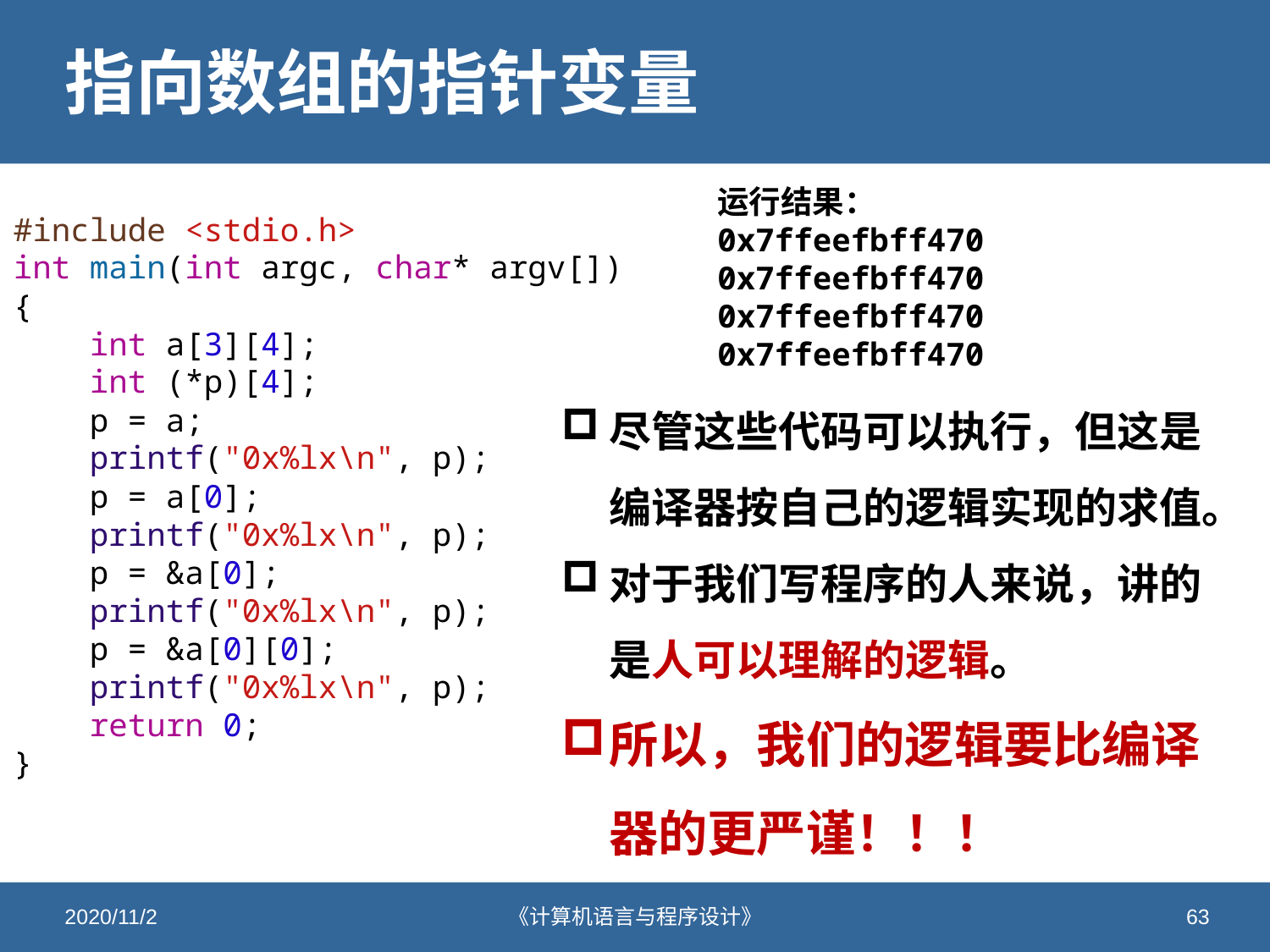

# 指向数组的指针变量
运行结果：
0x7ffeefbff470
0x7ffeefbff470
0x7ffeefbff470
0x7ffeefbff470
#include <stdio.h>
int main(int argc, char* argv[])
{
    int a[3][4];
    int (*p)[4];
    p = a;
    printf("0x%lx\n", p);
    p = a[0];
    printf("0x%lx\n", p);
    p = &a[0];
    printf("0x%lx\n", p);
    p = &a[0][0];
    printf("0x%lx\n", p);
    return 0;
}
尽管这些代码可以执行，但这是编译器按自己的逻辑实现的求值。
对于我们写程序的人来说，讲的是人可以理解的逻辑。
所以，我们的逻辑要比编译器的更严谨！！！
2020/11/2
《计算机语言与程序设计》
63